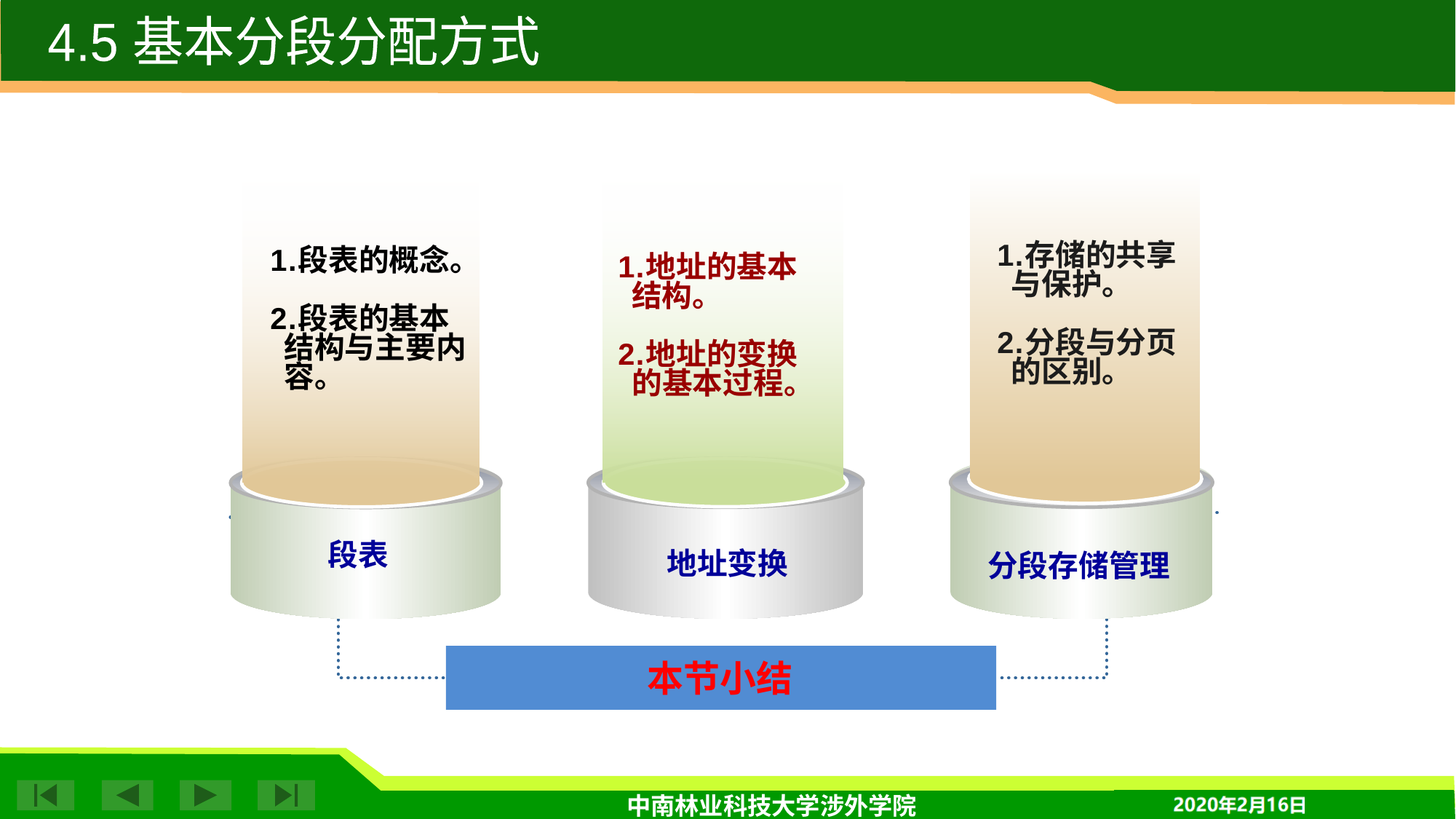

4.5 基本分段分配方式

存储的共享与保护。

分段与分页的区别。

段表的概念。

段表的基本结构与主要内容。

地址的基本结构。

地址的变换的基本过程。

段表
地址变换
分段存储管理

本节小结